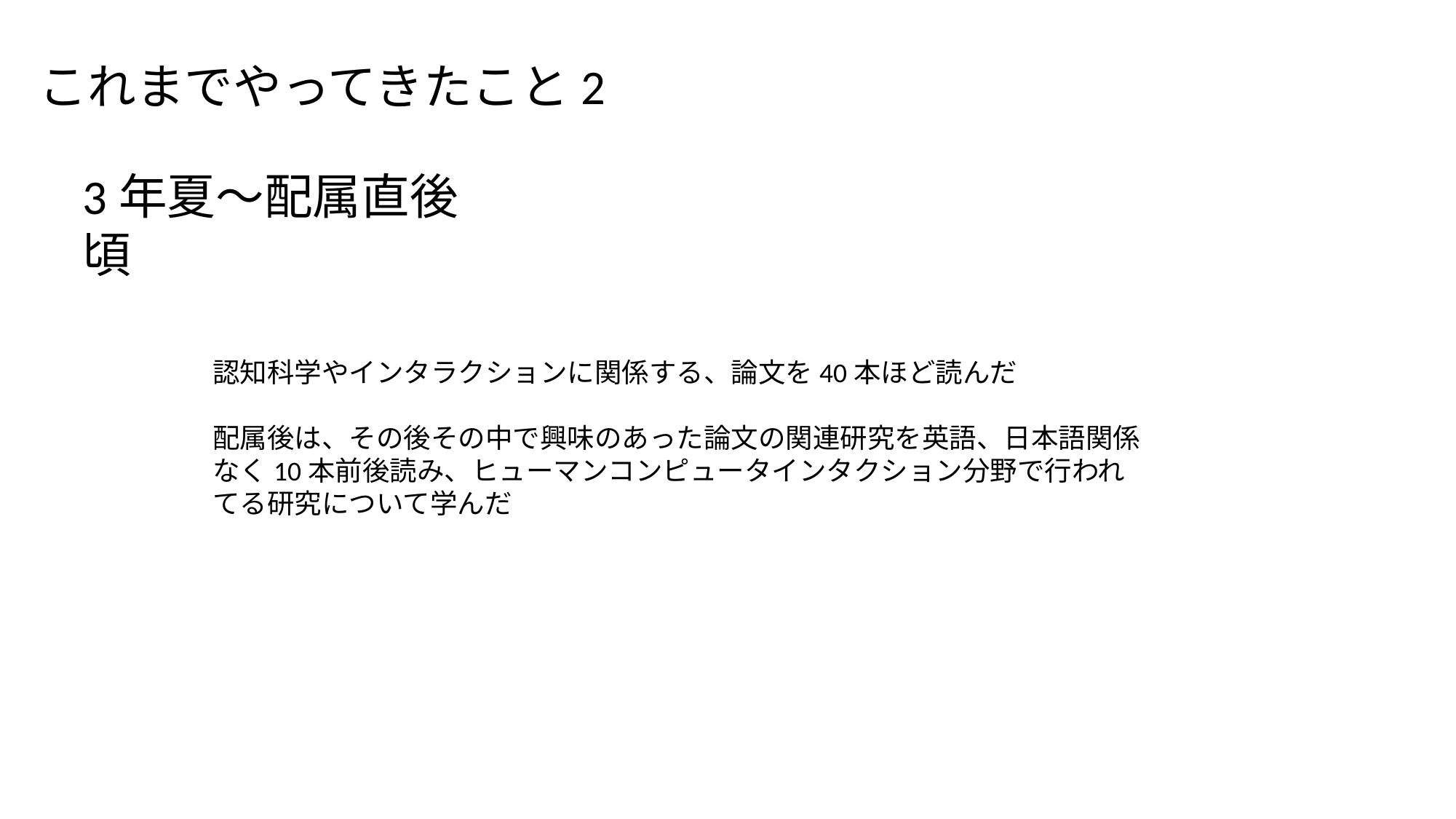

これまでやってきたこと2
3年夏～配属直後頃
認知科学やインタラクションに関係する、論文を40本ほど読んだ

配属後は、その後その中で興味のあった論文の関連研究を英語、日本語関係なく10本前後読み、ヒューマンコンピュータインタクション分野で行われてる研究について学んだ